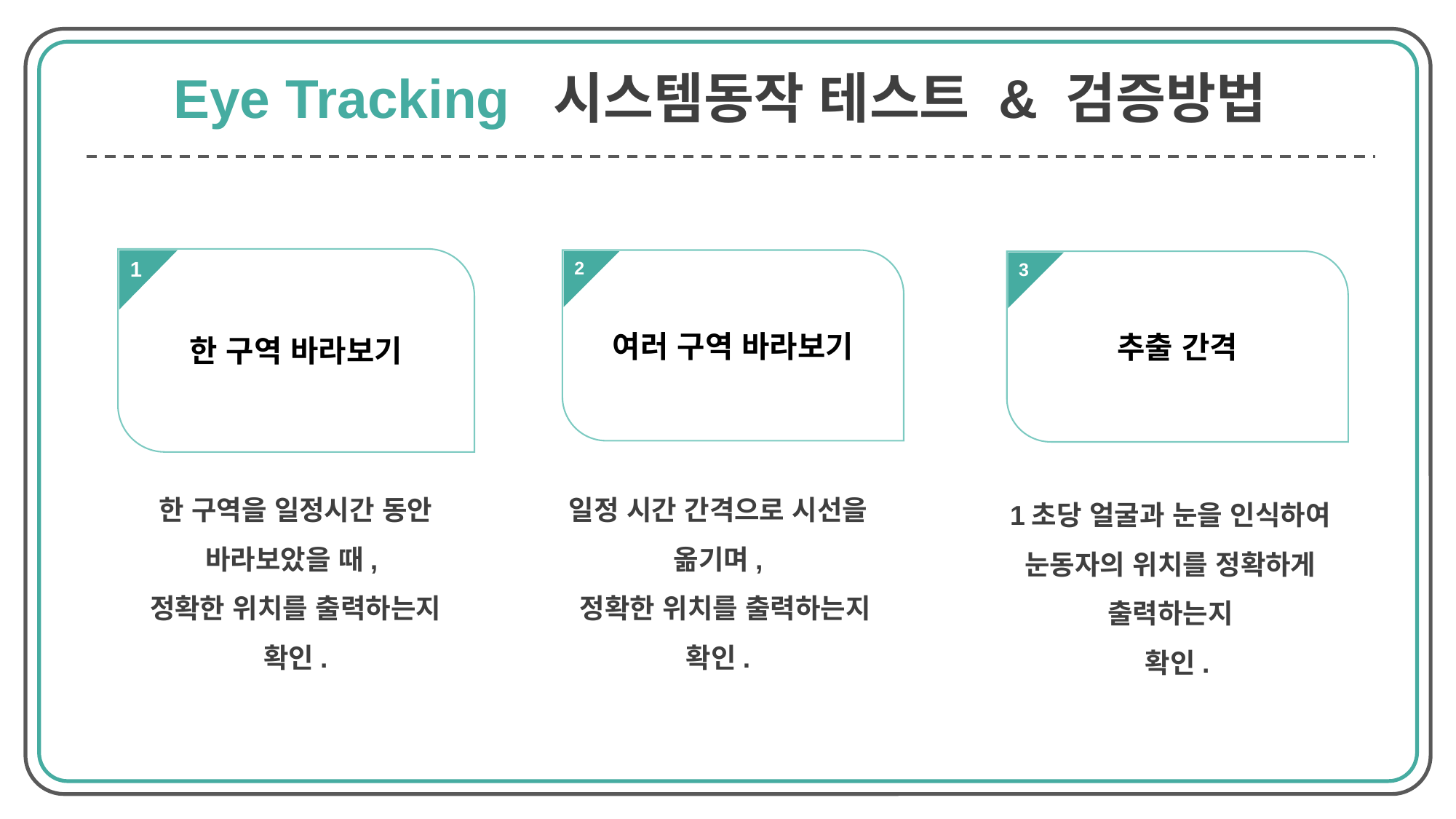

Eye Tracking  시스템동작 테스트 & 검증방법
한 구역 바라보기

1
여러 구역 바라보기

2
추출 간격

3
한 구역을 일정시간 동안 바라보았을 때,
정확한 위치를 출력하는지 확인.
일정 시간 간격으로 시선을 옮기며,
 정확한 위치를 출력하는지 확인.
1초당 얼굴과 눈을 인식하여 눈동자의 위치를 정확하게 출력하는지
 확인.